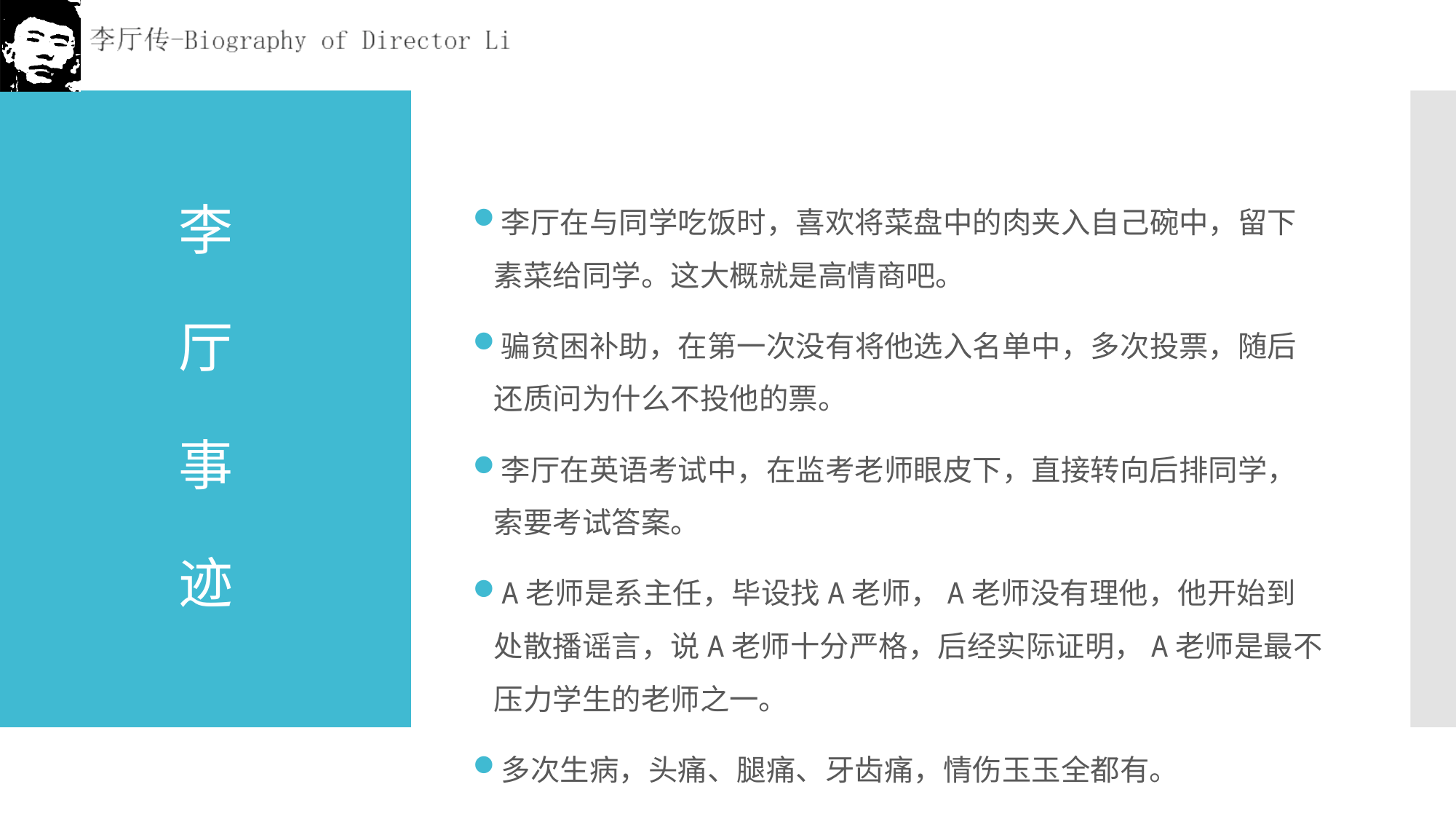

# 李 厅 事 迹
李厅在与同学吃饭时，喜欢将菜盘中的肉夹入自己碗中，留下素菜给同学。这大概就是高情商吧。
骗贫困补助，在第一次没有将他选入名单中，多次投票，随后还质问为什么不投他的票。
李厅在英语考试中，在监考老师眼皮下，直接转向后排同学，索要考试答案。
A老师是系主任，毕设找A老师，A老师没有理他，他开始到处散播谣言，说A老师十分严格，后经实际证明，A老师是最不压力学生的老师之一。
多次生病，头痛、腿痛、牙齿痛，情伤玉玉全都有。